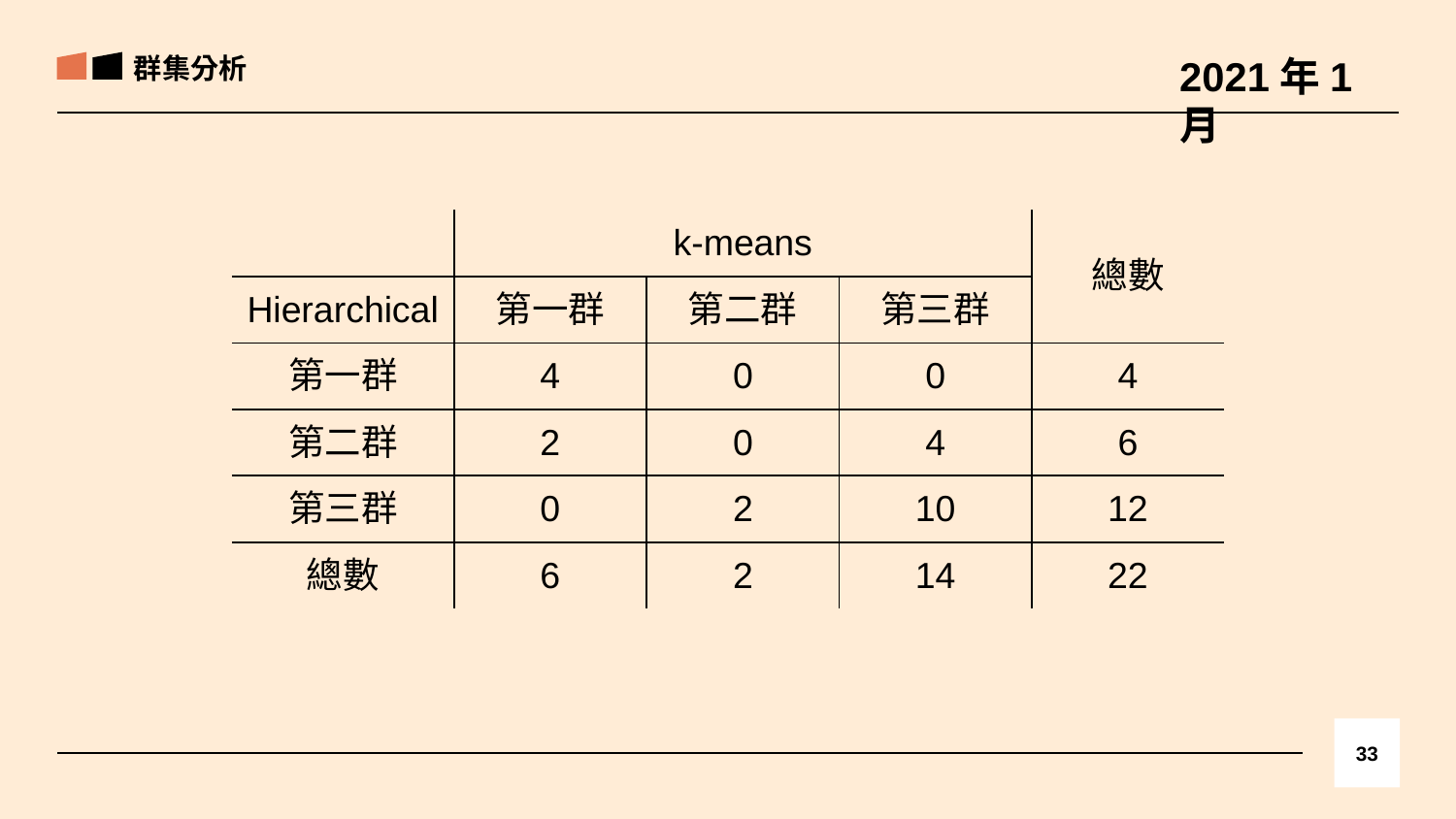

群集分析
2021年1月

|  | k-means |  |  | 總數 |
| --- | --- | --- | --- | --- |
| Hierarchical | 第一群 | 第二群 | 第三群 |  |
| 第一群 | 4 | 0 | 0 | 4 |
| 第二群 | 2 | 0 | 4 | 6 |
| 第三群 | 0 | 2 | 10 | 12 |
| 總數 | 6 | 2 | 14 | 22 |
33